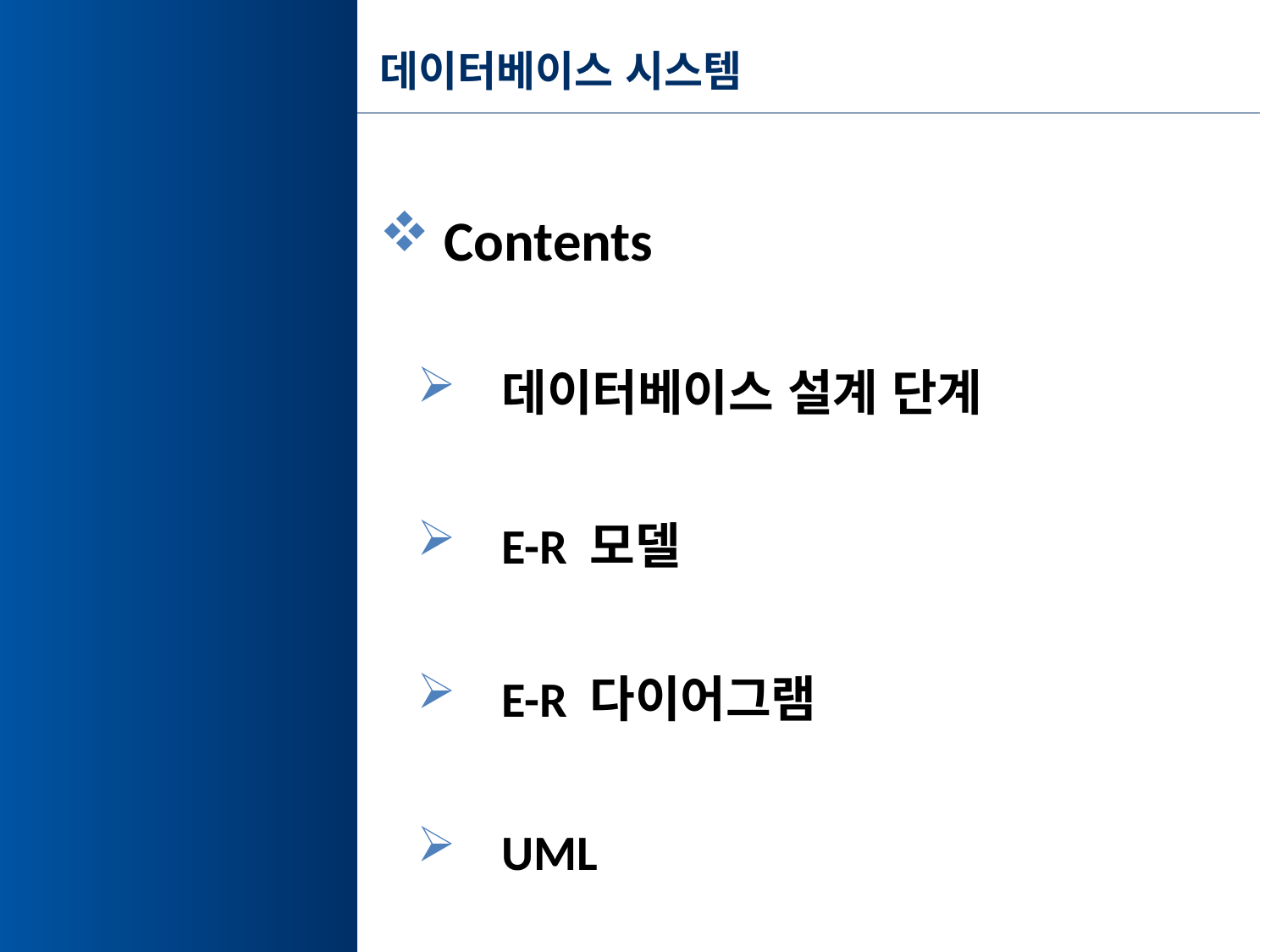

# 데이터베이스 시스템
 Contents

   데이터베이스 설계 단계

    E-R 모델

    E-R 다이어그램

    UML